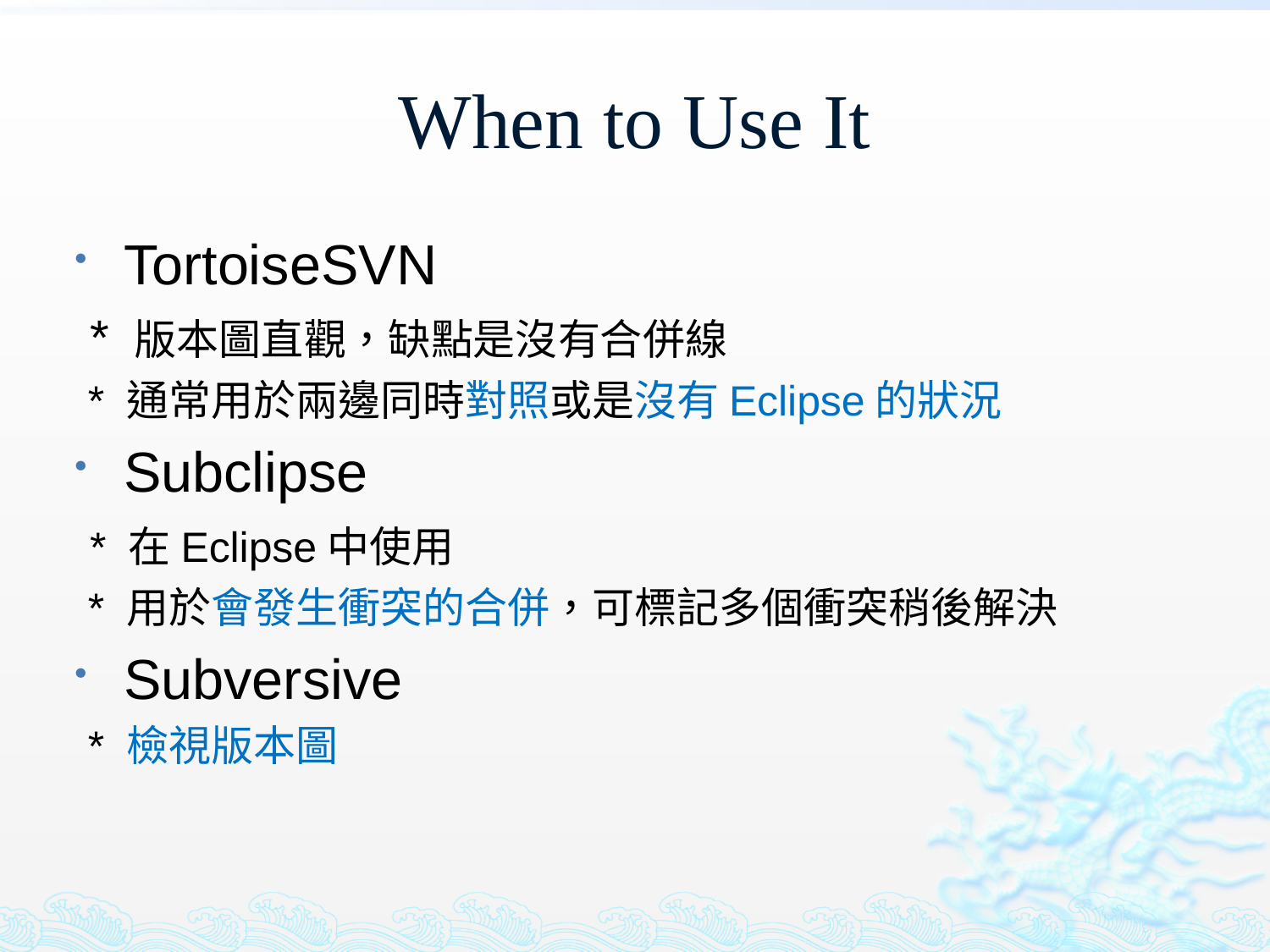

# When to Use It
TortoiseSVN
 * 版本圖直觀，缺點是沒有合併線
 * 通常用於兩邊同時對照或是沒有Eclipse的狀況
Subclipse
 * 在Eclipse中使用
 * 用於會發生衝突的合併，可標記多個衝突稍後解決
Subversive
 * 檢視版本圖